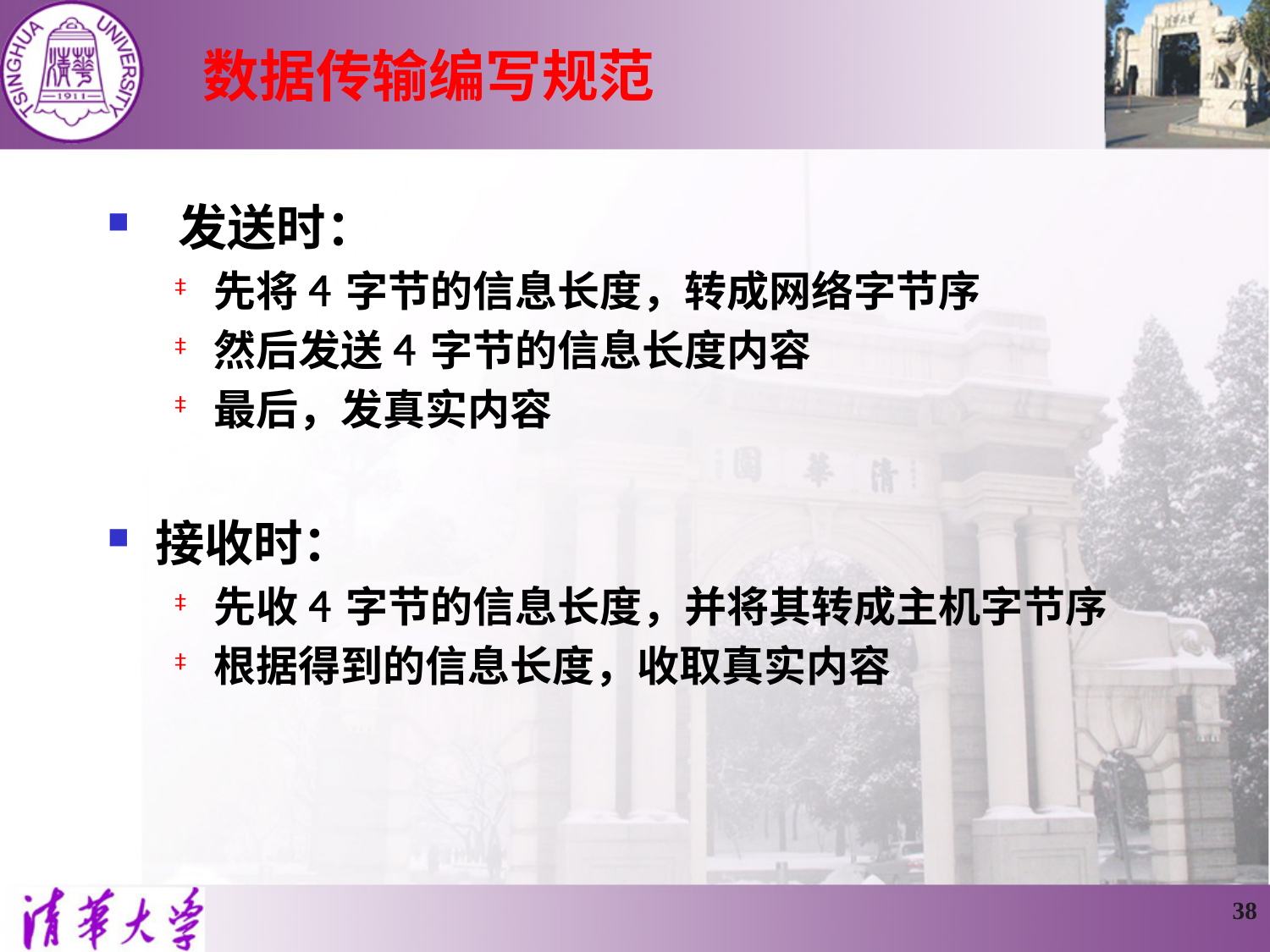

# 数据传输编写规范
 发送时：
先将4字节的信息长度，转成网络字节序
然后发送4字节的信息长度内容
最后，发真实内容

接收时：
先收4字节的信息长度，并将其转成主机字节序
根据得到的信息长度，收取真实内容
38